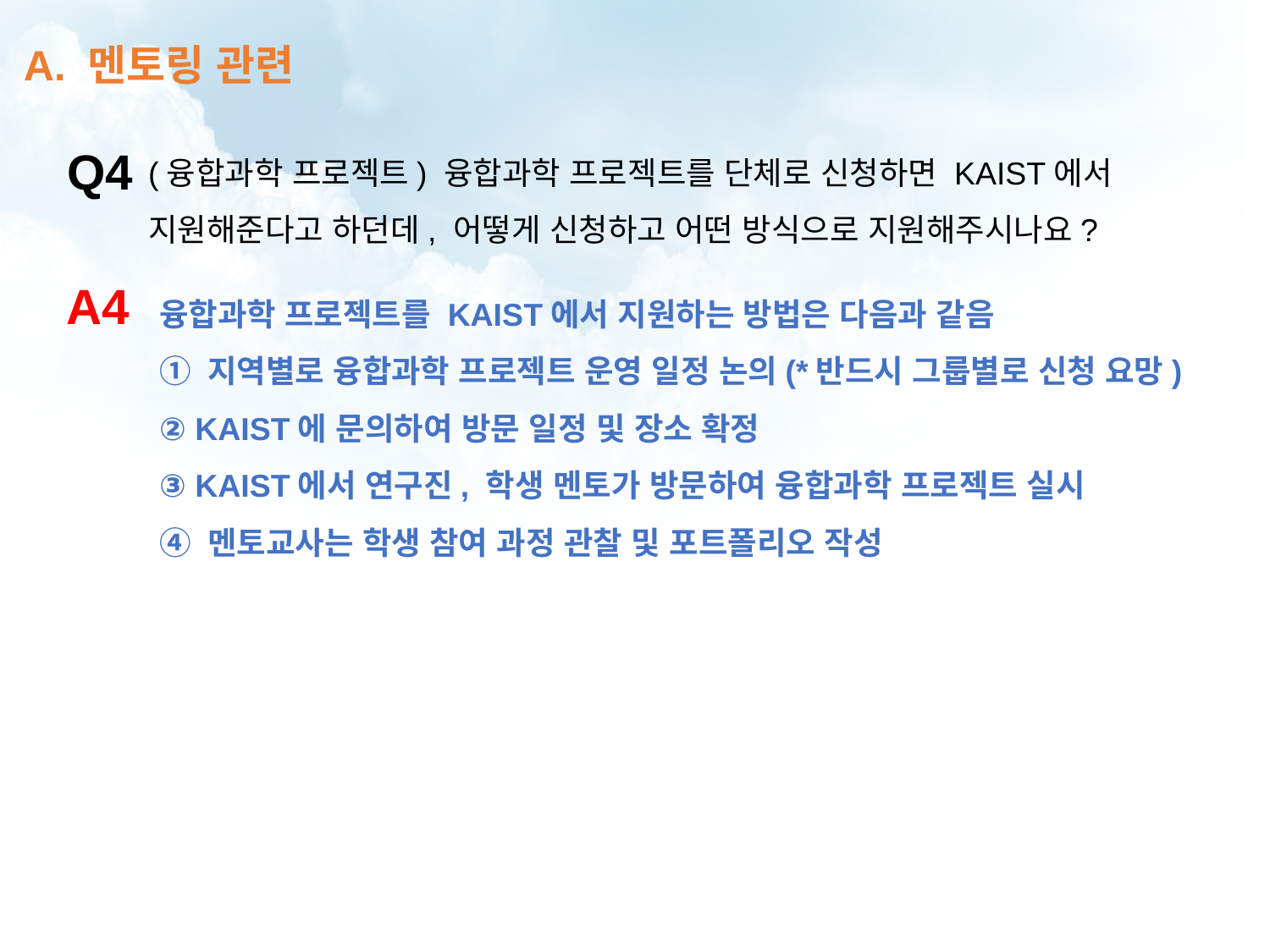

A. 멘토링 관련
(융합과학 프로젝트) 융합과학 프로젝트를 단체로 신청하면 KAIST에서 지원해준다고 하던데, 어떻게 신청하고 어떤 방식으로 지원해주시나요?
Q4
A4
융합과학 프로젝트를 KAIST에서 지원하는 방법은 다음과 같음
① 지역별로 융합과학 프로젝트 운영 일정 논의(*반드시 그룹별로 신청 요망)
② KAIST에 문의하여 방문 일정 및 장소 확정
③ KAIST에서 연구진, 학생 멘토가 방문하여 융합과학 프로젝트 실시
④ 멘토교사는 학생 참여 과정 관찰 및 포트폴리오 작성